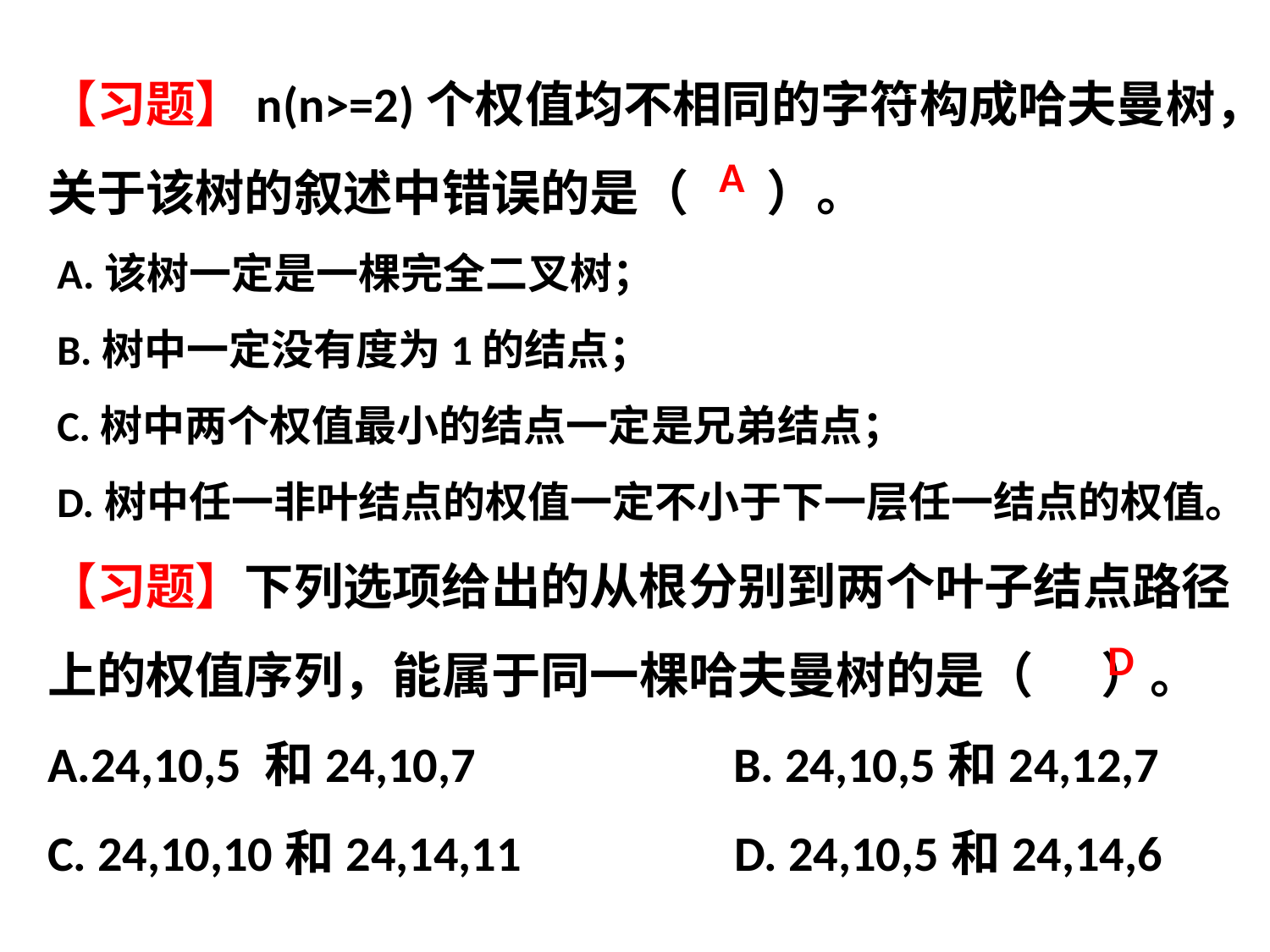

【习题】n(n>=2)个权值均不相同的字符构成哈夫曼树，关于该树的叙述中错误的是（       ）。
 A.该树一定是一棵完全二叉树；
 B.树中一定没有度为1的结点；
 C.树中两个权值最小的结点一定是兄弟结点；
 D.树中任一非叶结点的权值一定不小于下一层任一结点的权值。
【习题】下列选项给出的从根分别到两个叶子结点路径上的权值序列，能属于同一棵哈夫曼树的是（      ）。
A.24,10,5 和24,10,7                       B. 24,10,5和24,12,7
C. 24,10,10和24,14,11                   D. 24,10,5和24,14,6
A
D